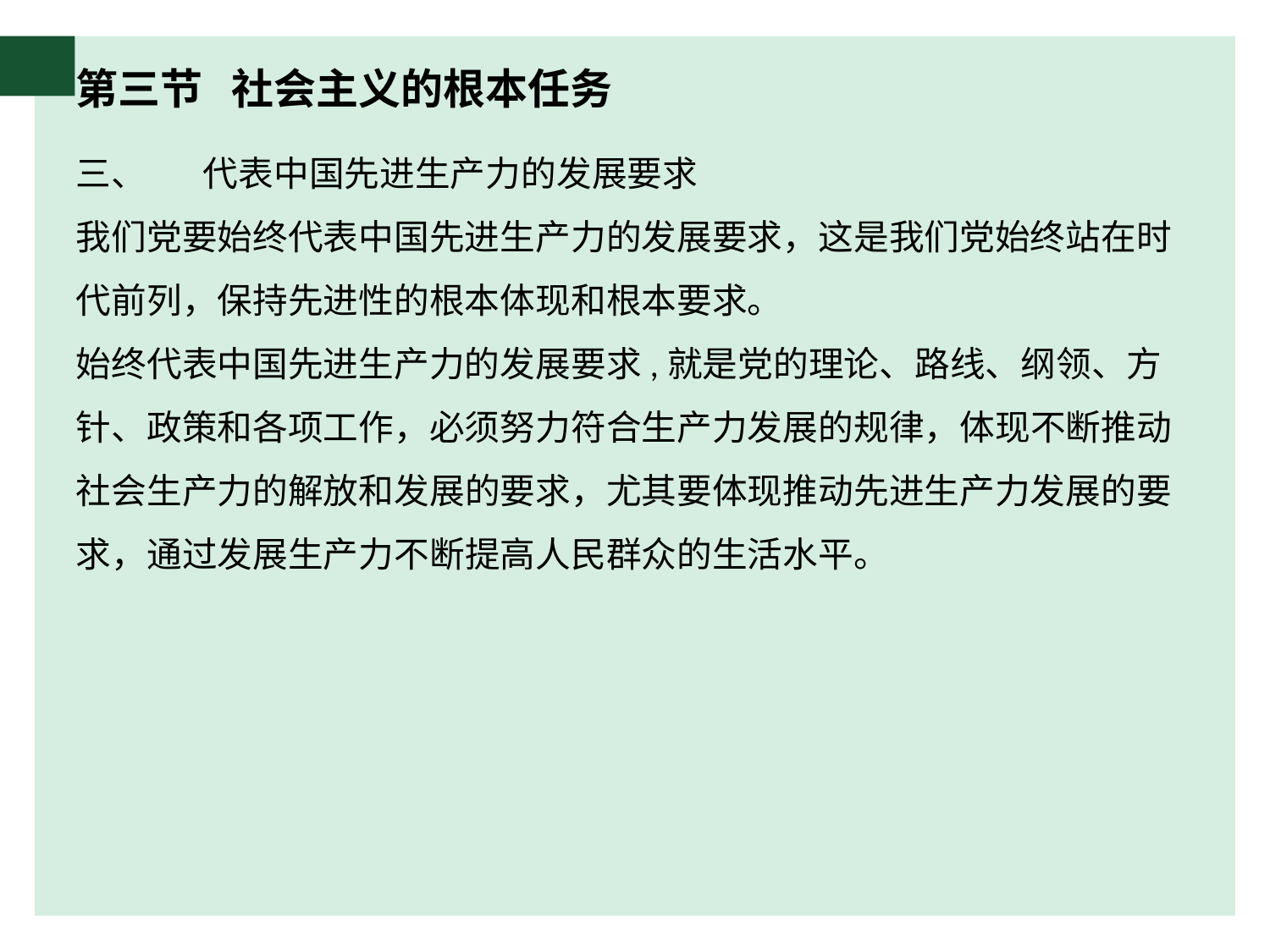

# 第三节   社会主义的根本任务
三、	代表中国先进生产力的发展要求
我们党要始终代表中国先进生产力的发展要求，这是我们党始终站在时代前列，保持先进性的根本体现和根本要求。
始终代表中国先进生产力的发展要求,就是党的理论、路线、纲领、方针、政策和各项工作，必须努力符合生产力发展的规律，体现不断推动社会生产力的解放和发展的要求，尤其要体现推动先进生产力发展的要求，通过发展生产力不断提高人民群众的生活水平。